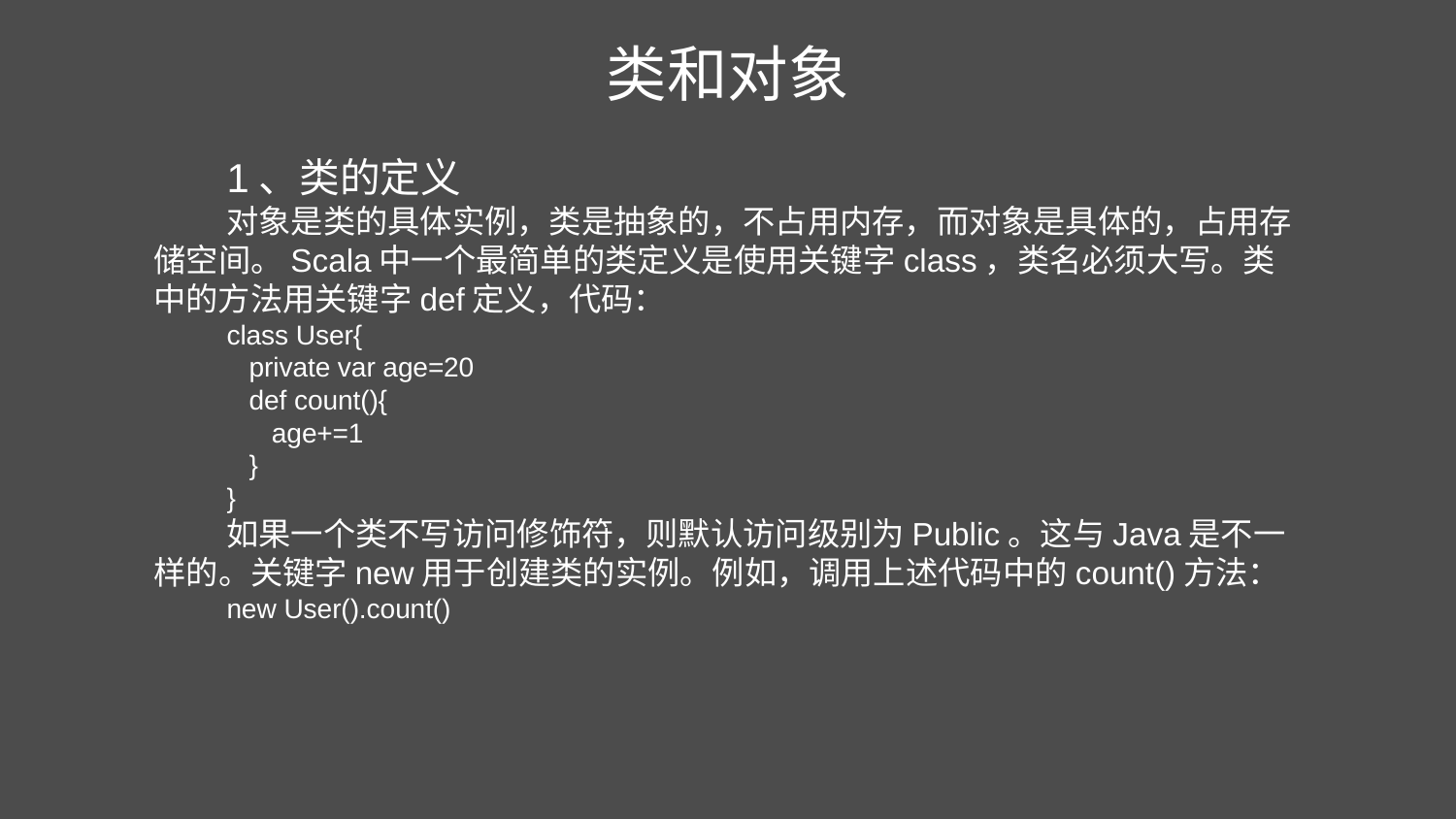

类和对象

1、类的定义
对象是类的具体实例，类是抽象的，不占用内存，而对象是具体的，占用存储空间。Scala中一个最简单的类定义是使用关键字class，类名必须大写。类中的方法用关键字def定义，代码：
class User{
   private var age=20
   def count(){
      age+=1
   }
}
如果一个类不写访问修饰符，则默认访问级别为Public。这与Java是不一样的。关键字new用于创建类的实例。例如，调用上述代码中的count()方法：
new User().count()